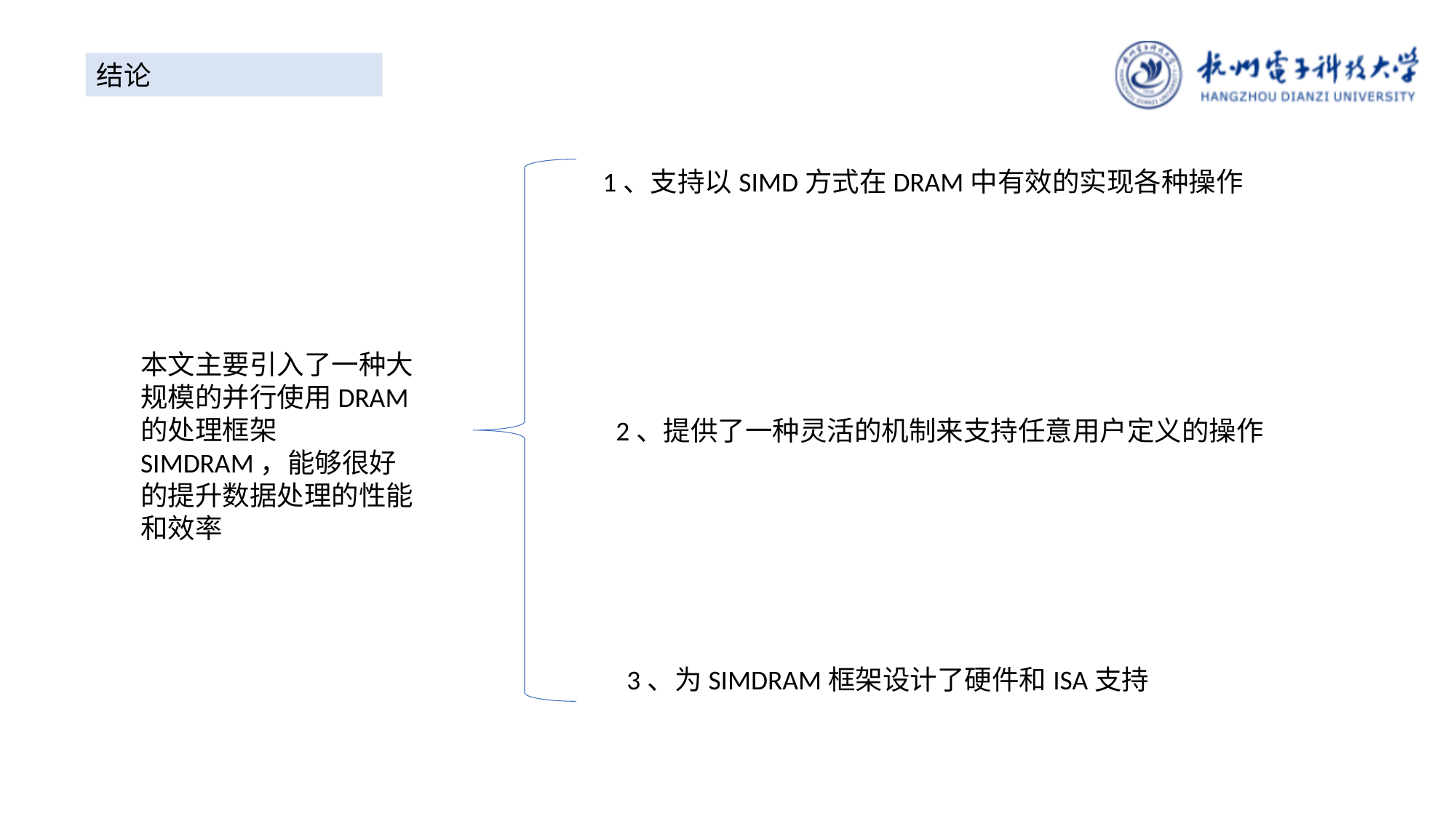

结论
1、支持以SIMD方式在DRAM中有效的实现各种操作

本文主要引入了一种大规模的并行使用DRAM的处理框架SIMDRAM，能够很好的提升数据处理的性能和效率
2、提供了一种灵活的机制来支持任意用户定义的操作
3、为SIMDRAM框架设计了硬件和ISA支持